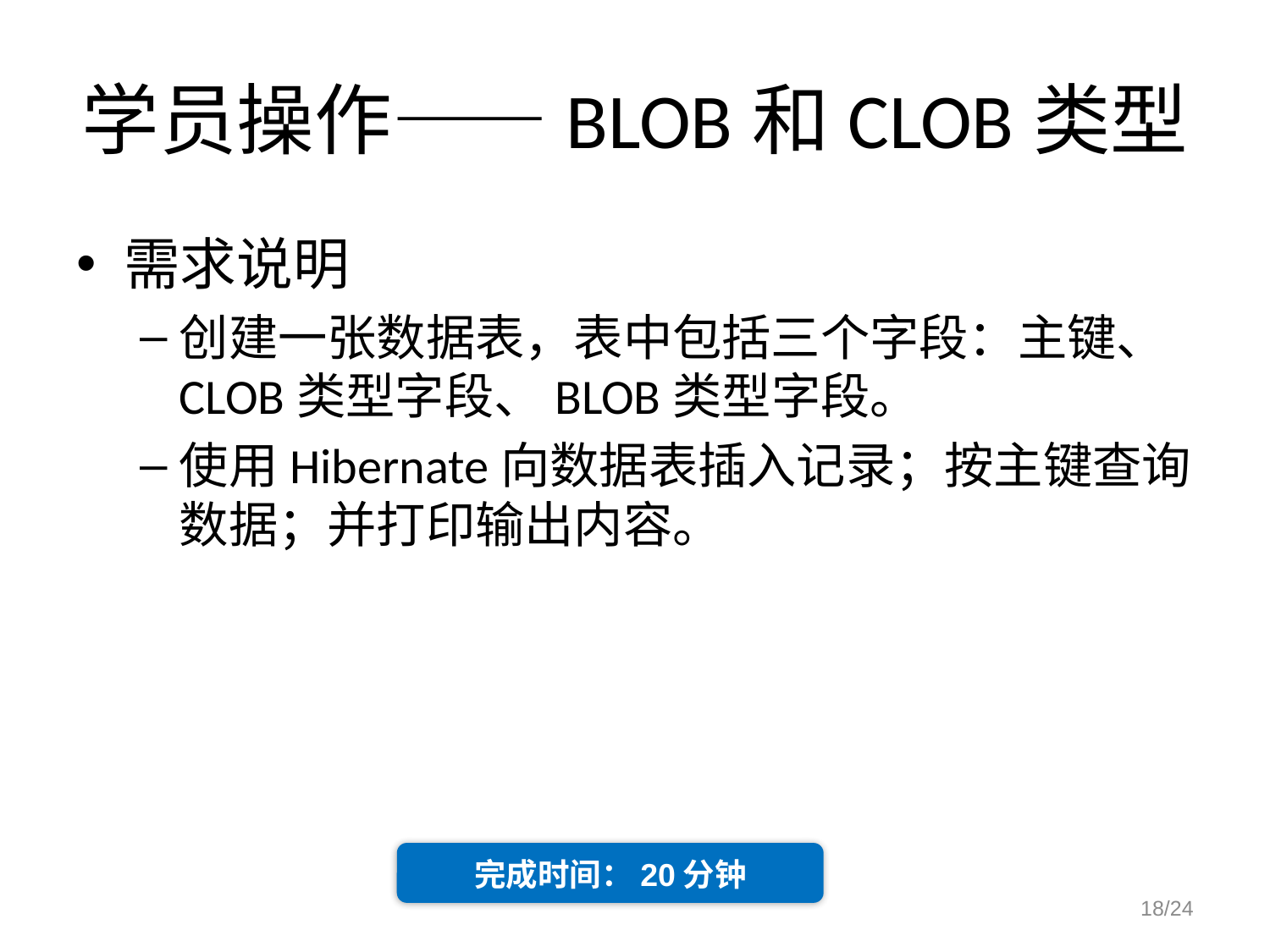

# 学员操作——BLOB和CLOB类型
需求说明
创建一张数据表，表中包括三个字段：主键、CLOB类型字段、BLOB类型字段。
使用Hibernate向数据表插入记录；按主键查询数据；并打印输出内容。

完成时间：20分钟
18/24